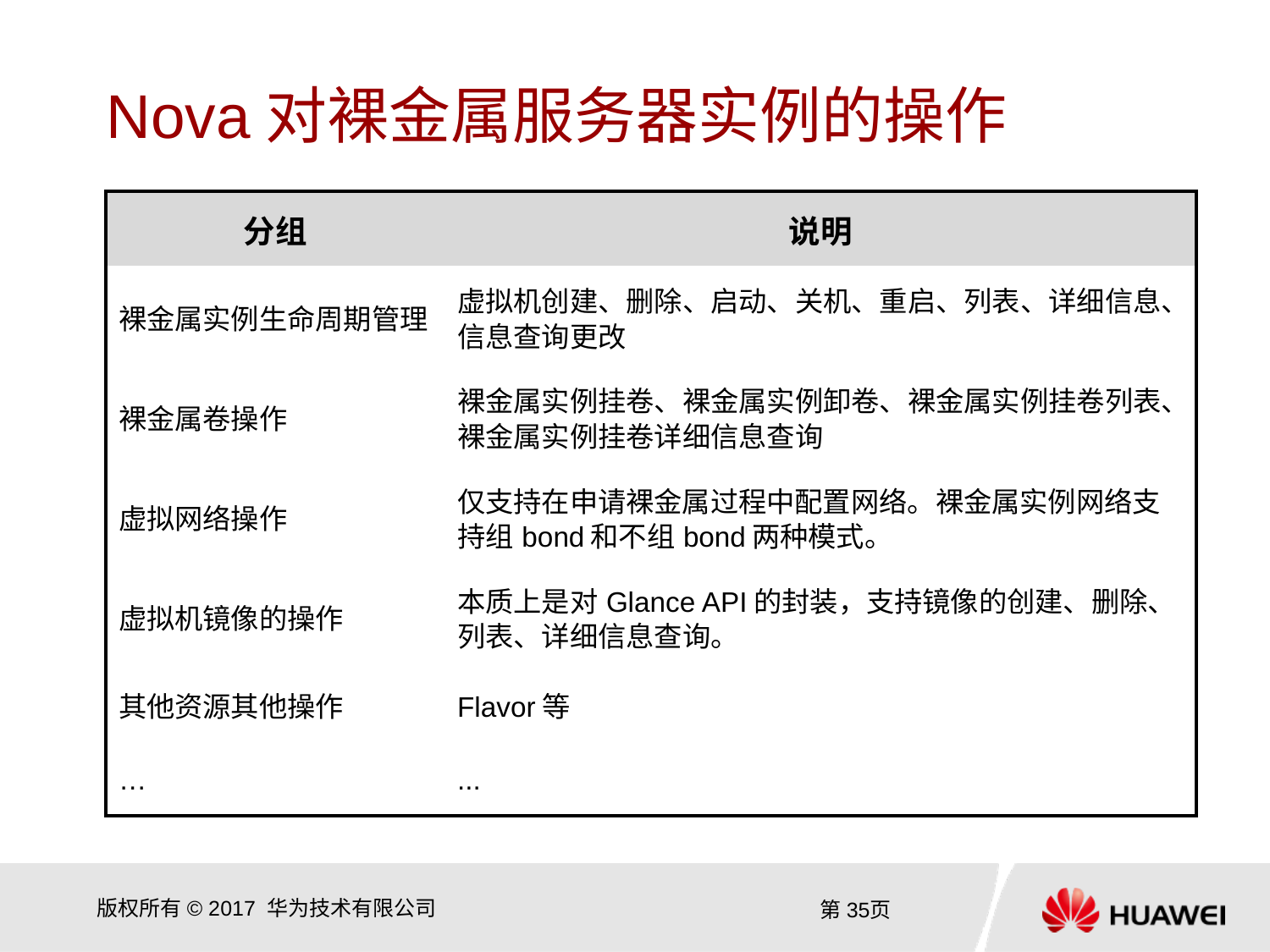

# Nova对裸金属服务器实例的操作
| 分组 | 说明 |
| --- | --- |
| 裸金属实例生命周期管理 | 虚拟机创建、删除、启动、关机、重启、列表、详细信息、信息查询更改 |
| 裸金属卷操作 | 裸金属实例挂卷、裸金属实例卸卷、裸金属实例挂卷列表、裸金属实例挂卷详细信息查询 |
| 虚拟网络操作 | 仅支持在申请裸金属过程中配置网络。裸金属实例网络支持组bond和不组bond两种模式。 |
| 虚拟机镜像的操作 | 本质上是对Glance API的封装，支持镜像的创建、删除、列表、详细信息查询。 |
| 其他资源其他操作 | Flavor等 |
| … | ... |